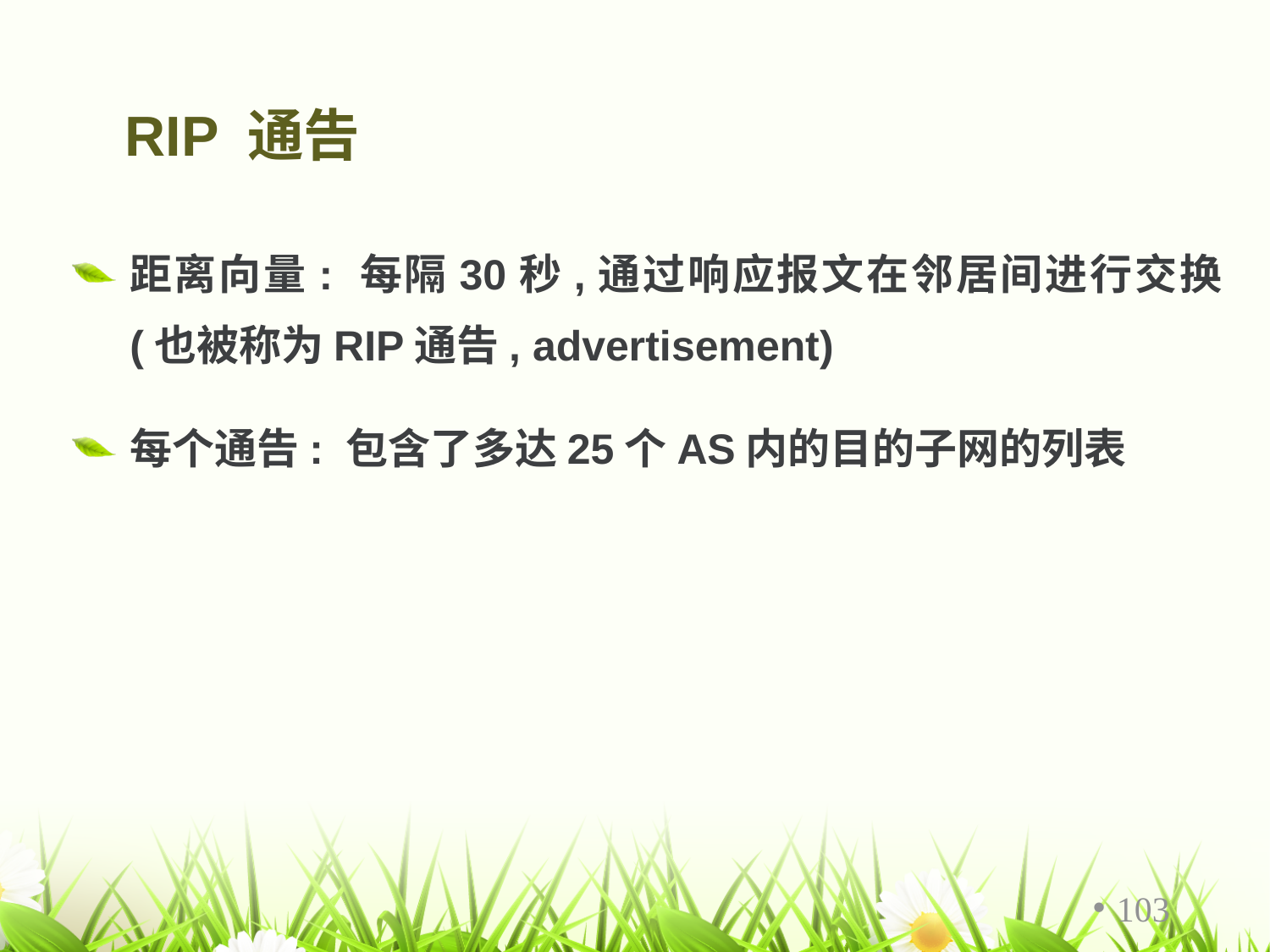

# RIP 通告
距离向量: 每隔30秒,通过响应报文在邻居间进行交换(也被称为RIP通告, advertisement)
每个通告: 包含了多达25个AS内的目的子网的列表
103